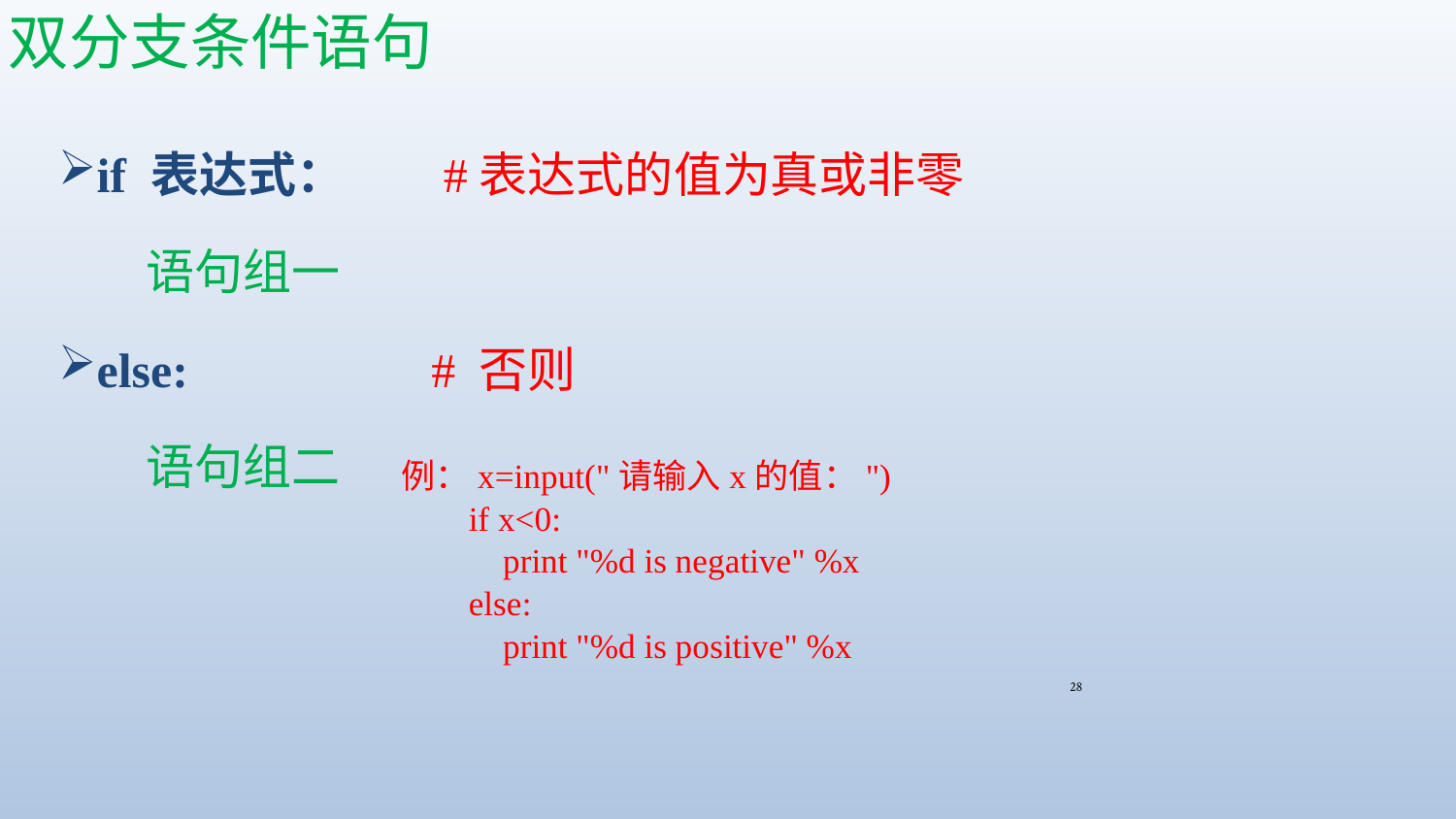

# 双分支条件语句
if 表达式：        #表达式的值为真或非零
       语句组一
else:                    # 否则
       语句组二
例：x=input("请输入x的值：")
        if x<0:
            print "%d is negative" %x
        else:
            print "%d is positive" %x
28